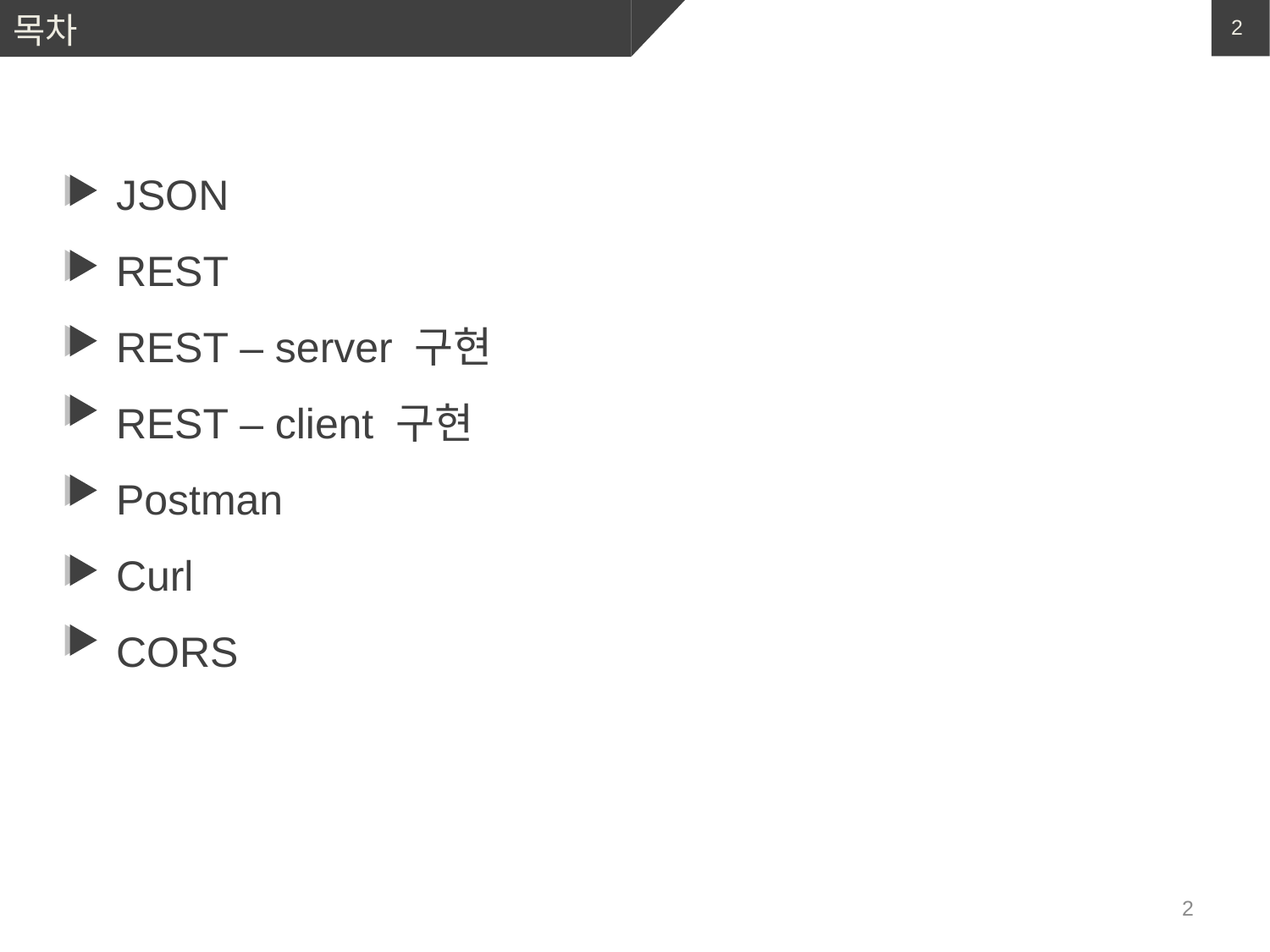

# 목차
JSON
REST
REST – server 구현
REST – client 구현
Postman
Curl
CORS

2